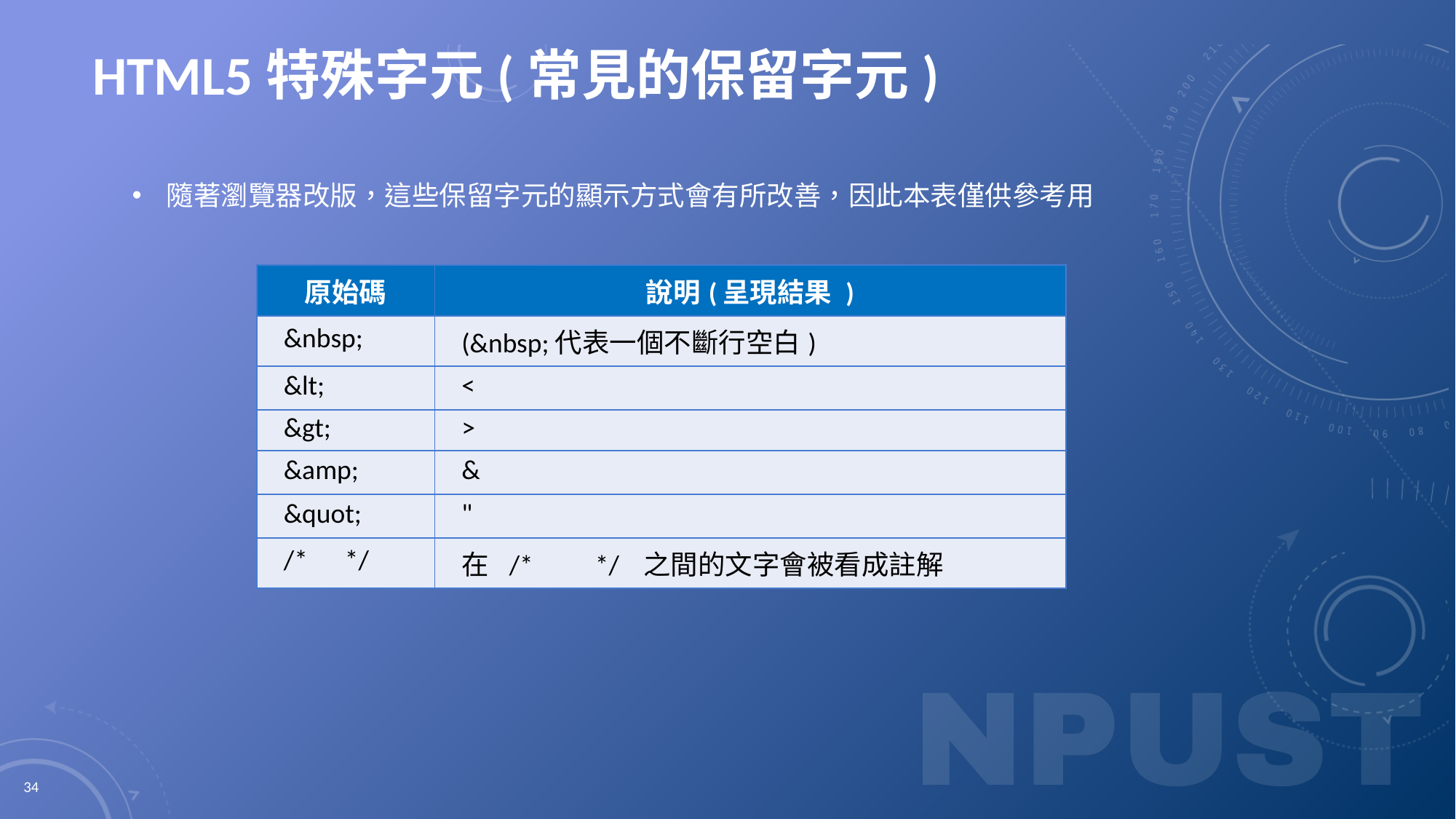

# HTML5特殊字元(常見的保留字元)
隨著瀏覽器改版，這些保留字元的顯示方式會有所改善，因此本表僅供參考用
| 原始碼 | 說明(呈現結果 ) |
| --- | --- |
| &nbsp; | (&nbsp;代表一個不斷行空白) |
| &lt; | < |
| &gt; | > |
| &amp; | & |
| &quot; | " |
| /\*      \*/ | 在  /\*          \*/   之間的文字會被看成註解 |
34